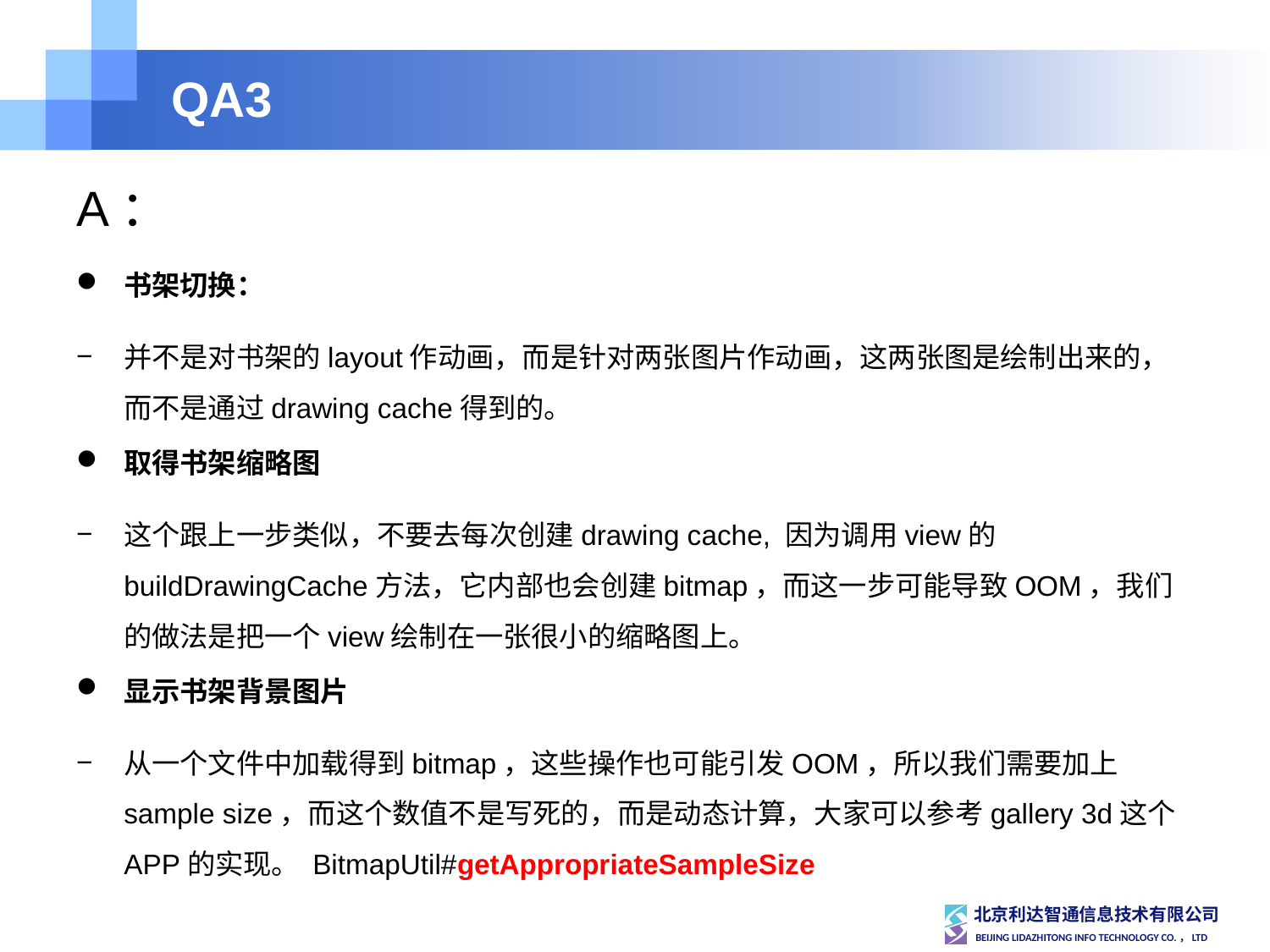

# QA3
A：
书架切换：
并不是对书架的layout作动画，而是针对两张图片作动画，这两张图是绘制出来的，而不是通过drawing cache得到的。
取得书架缩略图
这个跟上一步类似，不要去每次创建drawing cache, 因为调用view的buildDrawingCache方法，它内部也会创建bitmap，而这一步可能导致OOM，我们的做法是把一个view绘制在一张很小的缩略图上。
显示书架背景图片
从一个文件中加载得到bitmap，这些操作也可能引发OOM，所以我们需要加上sample size，而这个数值不是写死的，而是动态计算，大家可以参考gallery 3d这个APP的实现。 BitmapUtil#getAppropriateSampleSize